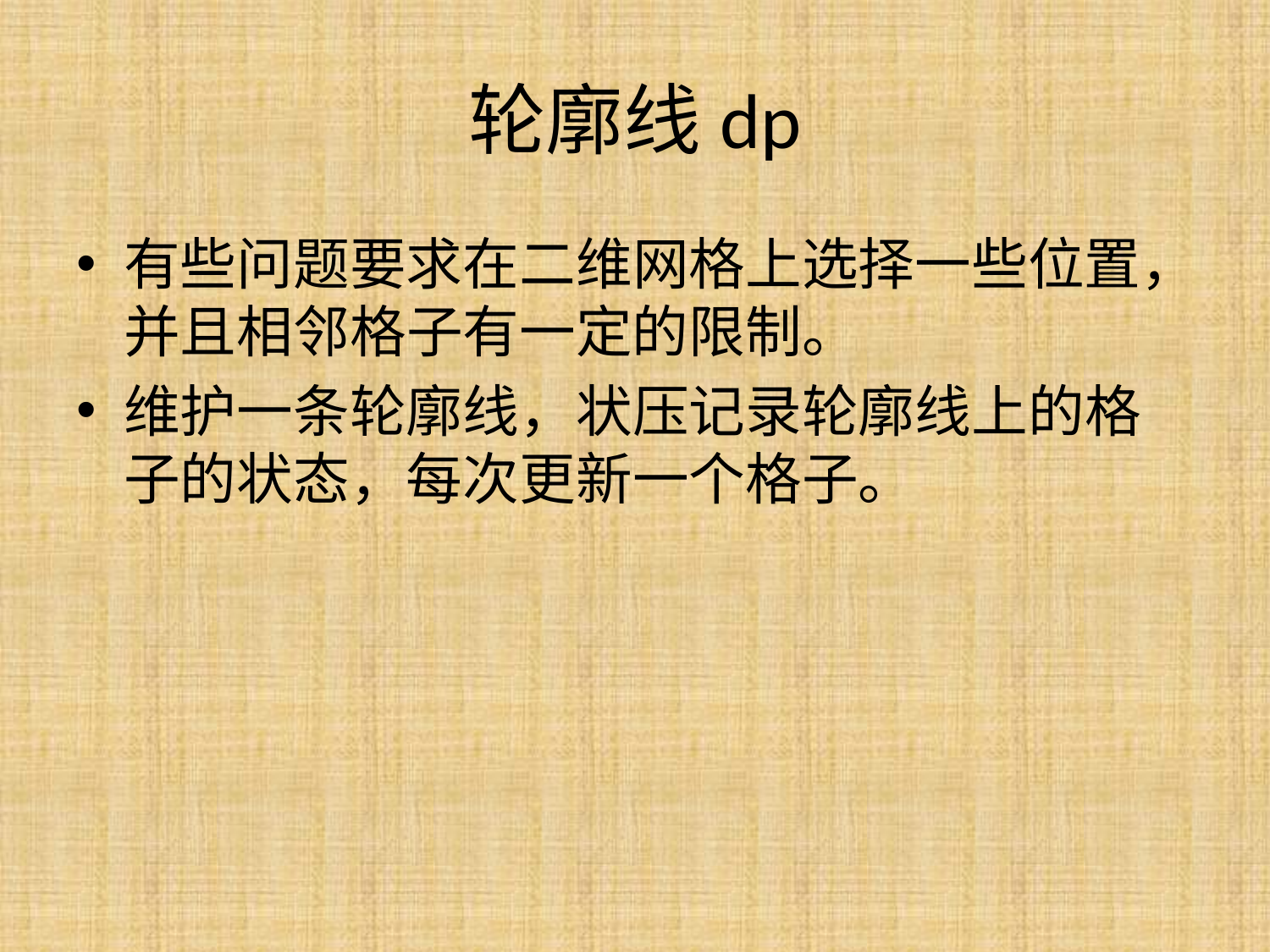

# 轮廓线dp
有些问题要求在二维网格上选择一些位置，并且相邻格子有一定的限制。
维护一条轮廓线，状压记录轮廓线上的格子的状态，每次更新一个格子。